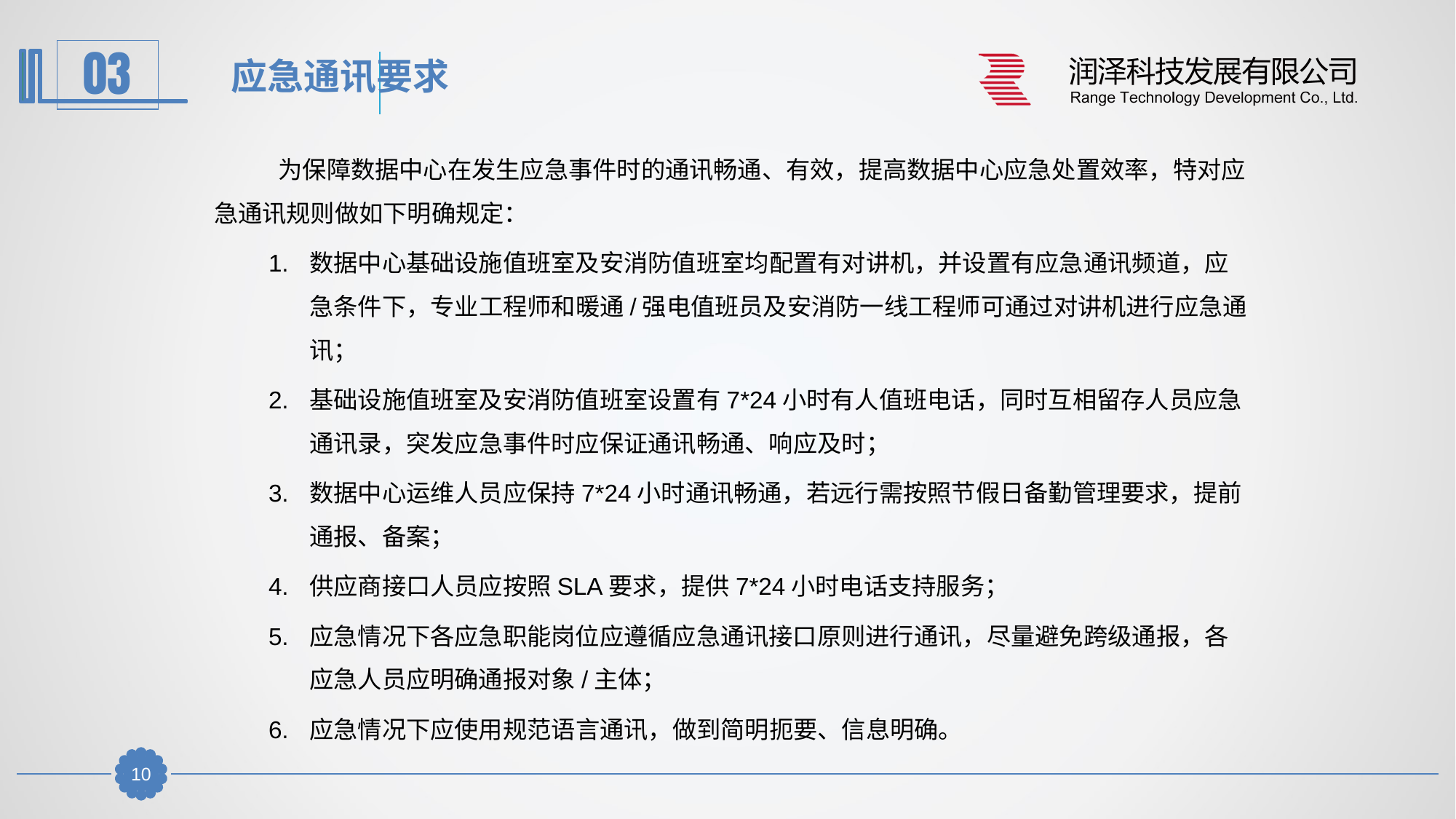

应急通讯要求
为保障数据中心在发生应急事件时的通讯畅通、有效，提高数据中心应急处置效率，特对应急通讯规则做如下明确规定：
数据中心基础设施值班室及安消防值班室均配置有对讲机，并设置有应急通讯频道，应急条件下，专业工程师和暖通/强电值班员及安消防一线工程师可通过对讲机进行应急通讯；
基础设施值班室及安消防值班室设置有7*24小时有人值班电话，同时互相留存人员应急通讯录，突发应急事件时应保证通讯畅通、响应及时；
数据中心运维人员应保持7*24小时通讯畅通，若远行需按照节假日备勤管理要求，提前通报、备案；
供应商接口人员应按照SLA要求，提供7*24小时电话支持服务；
应急情况下各应急职能岗位应遵循应急通讯接口原则进行通讯，尽量避免跨级通报，各应急人员应明确通报对象/主体；
应急情况下应使用规范语言通讯，做到简明扼要、信息明确。
10